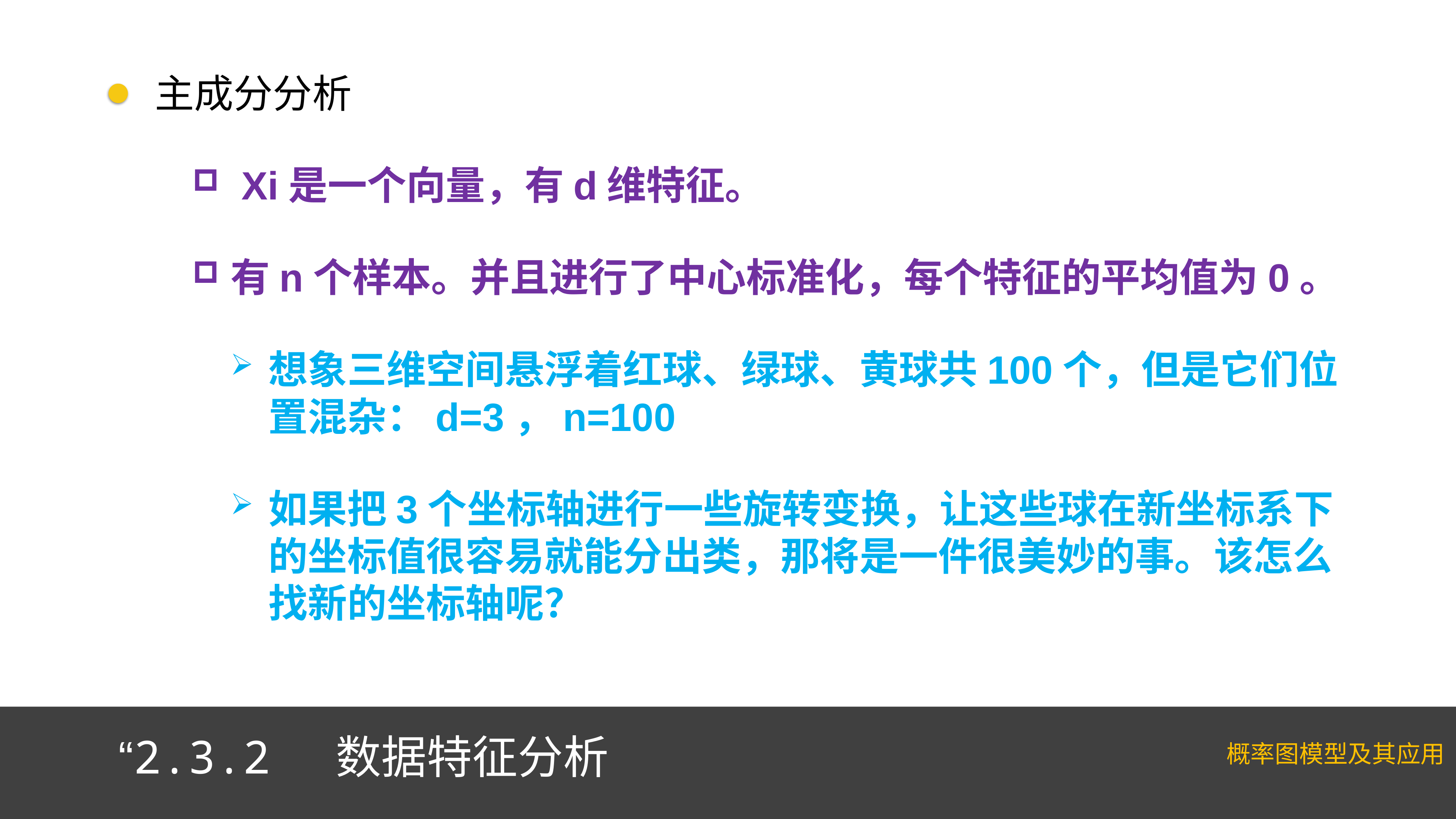

主成分分析
 Xi是一个向量，有d维特征。
有n个样本。并且进行了中心标准化，每个特征的平均值为0。
想象三维空间悬浮着红球、绿球、黄球共100个，但是它们位置混杂：d=3，n=100
如果把3个坐标轴进行一些旋转变换，让这些球在新坐标系下的坐标值很容易就能分出类，那将是一件很美妙的事。该怎么找新的坐标轴呢？

“2.3.2  数据特征分析